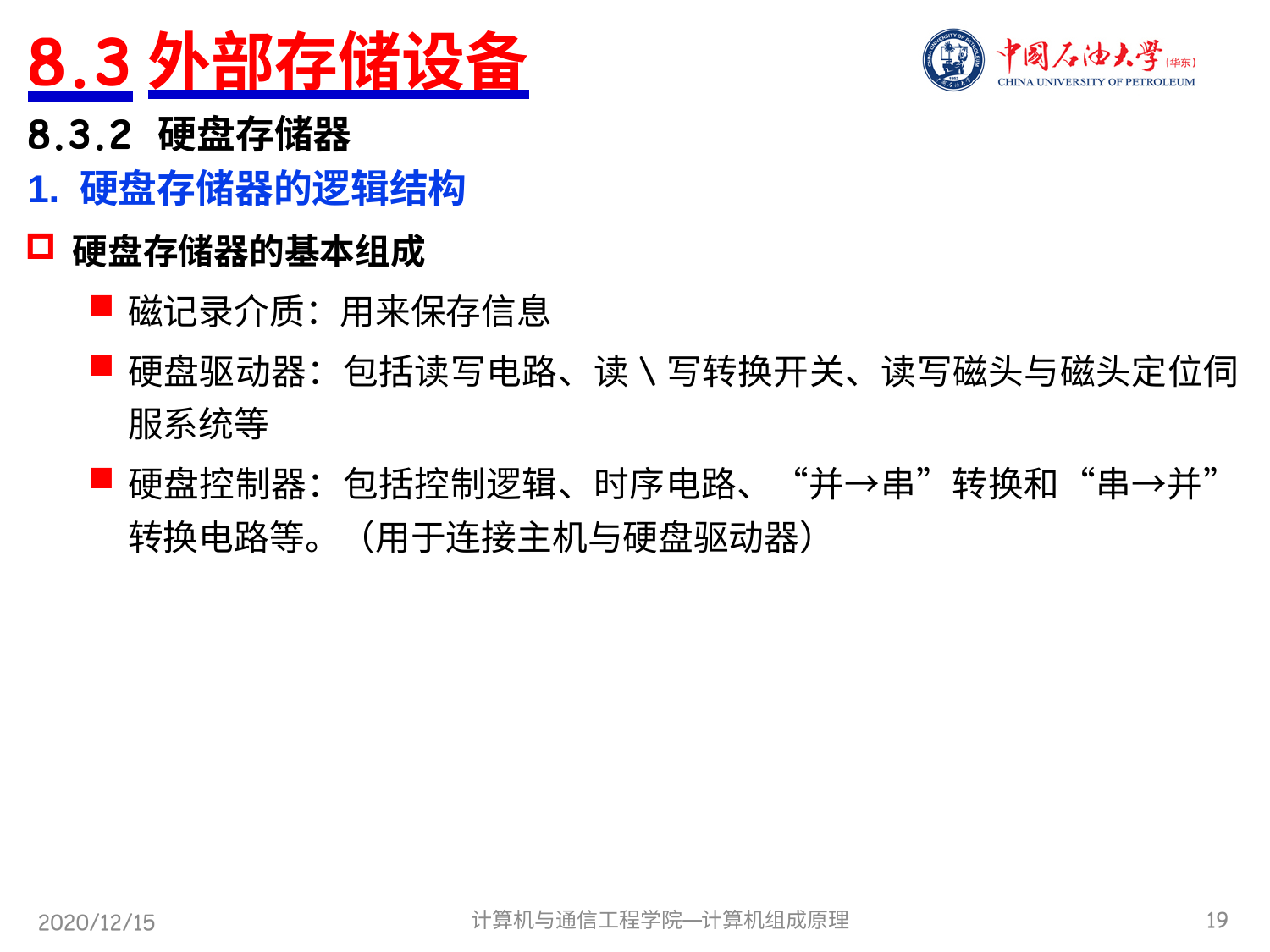

# 8.3外部存储设备
8.3.2 硬盘存储器
1. 硬盘存储器的逻辑结构
硬盘存储器的基本组成
磁记录介质：用来保存信息
硬盘驱动器：包括读写电路、读\写转换开关、读写磁头与磁头定位伺服系统等
硬盘控制器：包括控制逻辑、时序电路、“并→串”转换和“串→并”转换电路等。（用于连接主机与硬盘驱动器）
计算机与通信工程学院—计算机组成原理
19
2020/12/15